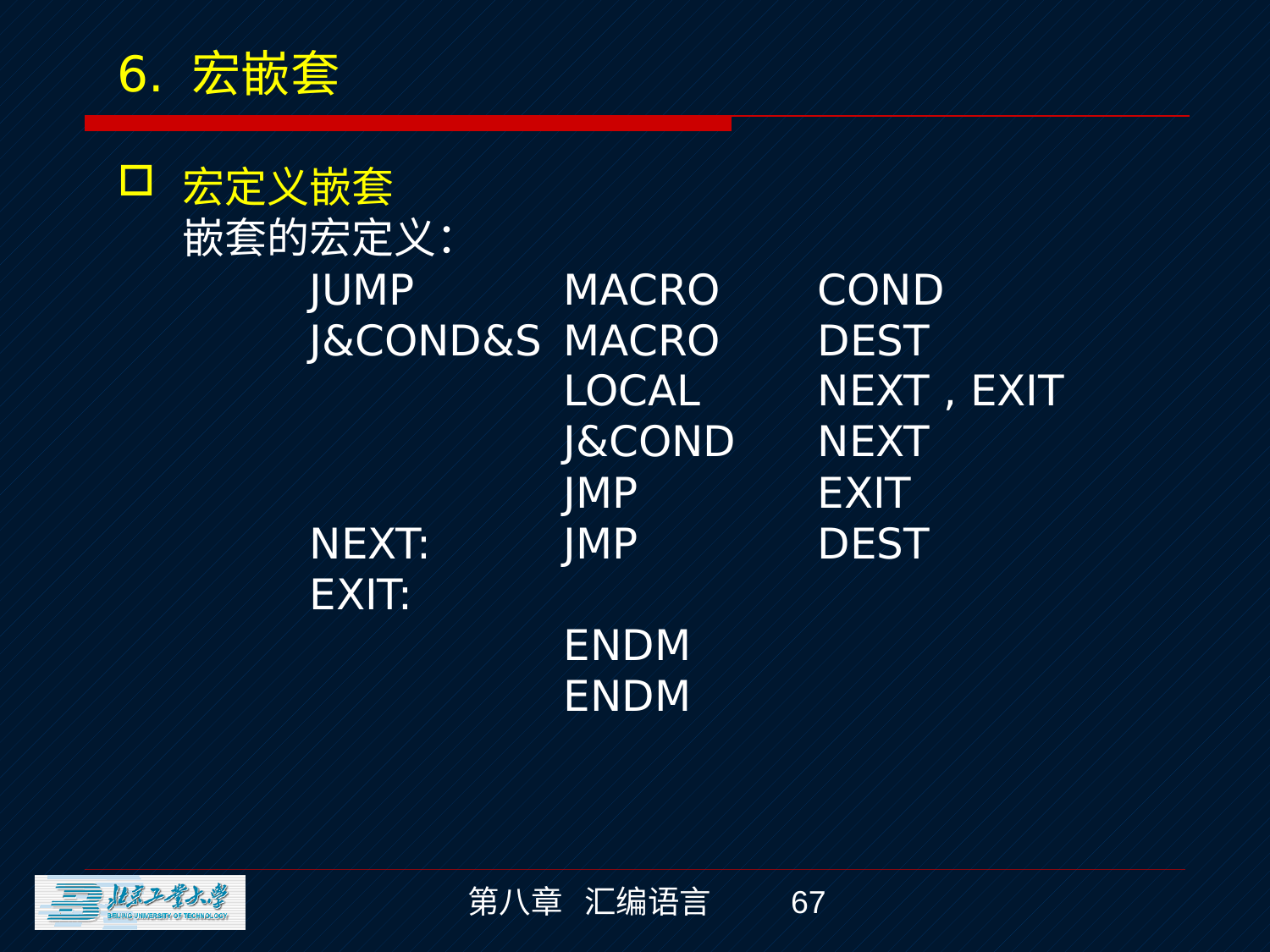

6. 宏嵌套

宏定义嵌套
	嵌套的宏定义：
		JUMP		MACRO	COND
		J&COND&S	MACRO	DEST
				LOCAL	NEXT , EXIT
				J&COND	NEXT
				JMP		EXIT
		NEXT:		JMP		DEST
		EXIT:
				ENDM
				ENDM